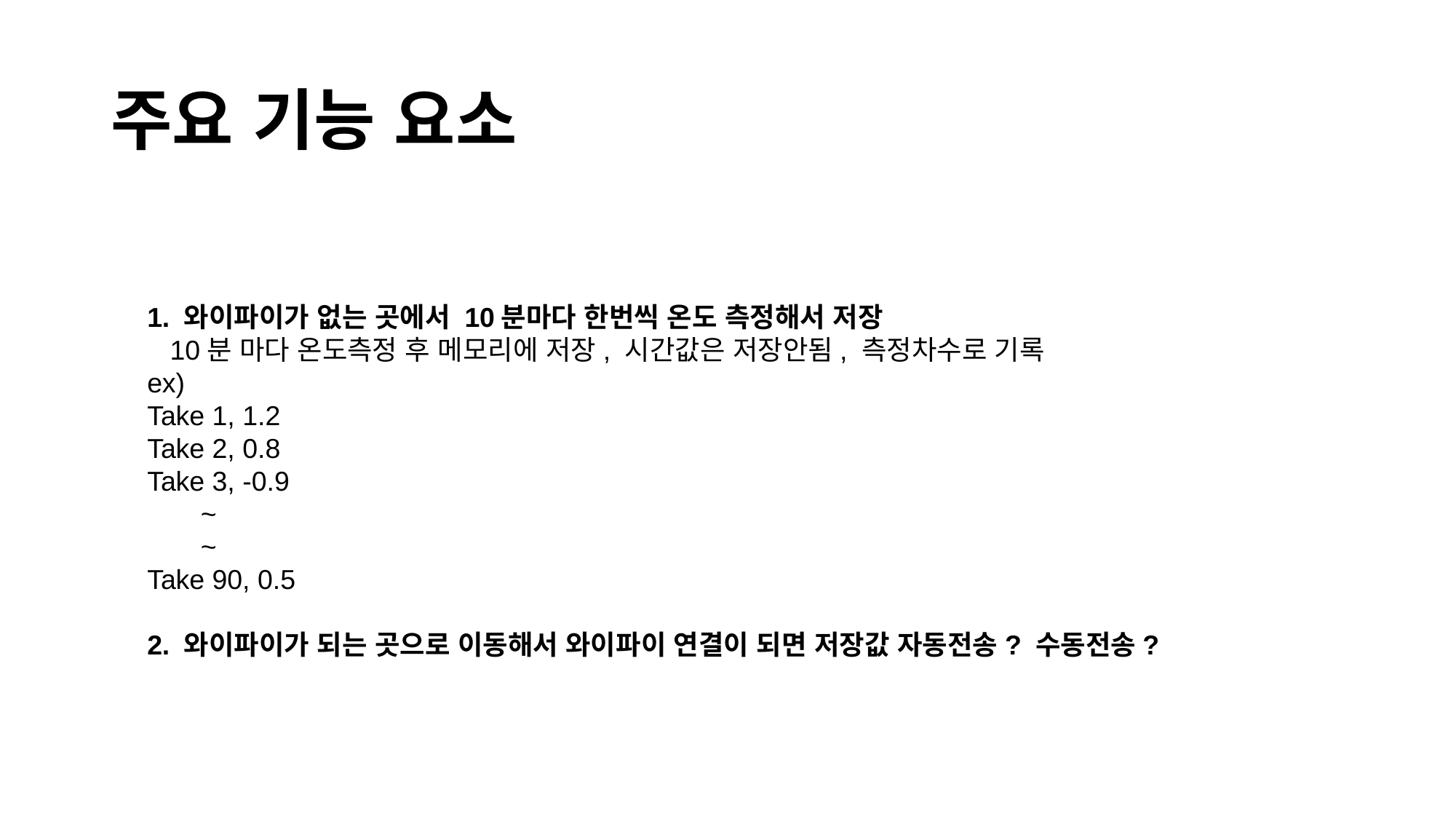

# 주요 기능 요소
1. 와이파이가 없는 곳에서 10분마다 한번씩 온도 측정해서 저장
   10분 마다 온도측정 후 메모리에 저장, 시간값은 저장안됨, 측정차수로 기록
ex)
Take 1, 1.2
Take 2, 0.8
Take 3, -0.9
       ~
       ~
Take 90, 0.5

2. 와이파이가 되는 곳으로 이동해서 와이파이 연결이 되면 저장값 자동전송? 수동전송?